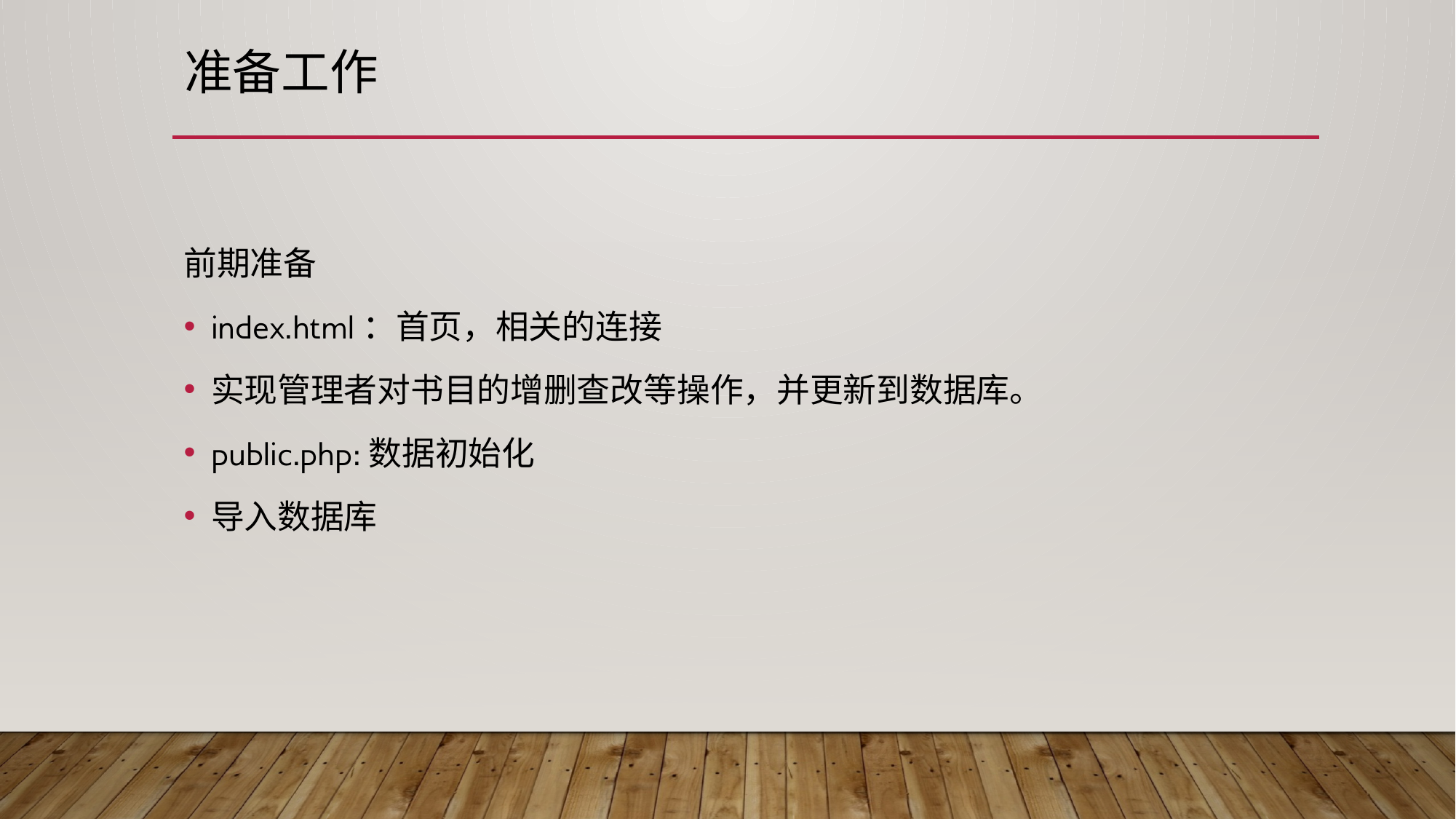

# 准备工作

前期准备
index.html：首页，相关的连接
实现管理者对书目的增删查改等操作，并更新到数据库。
public.php:数据初始化
导入数据库